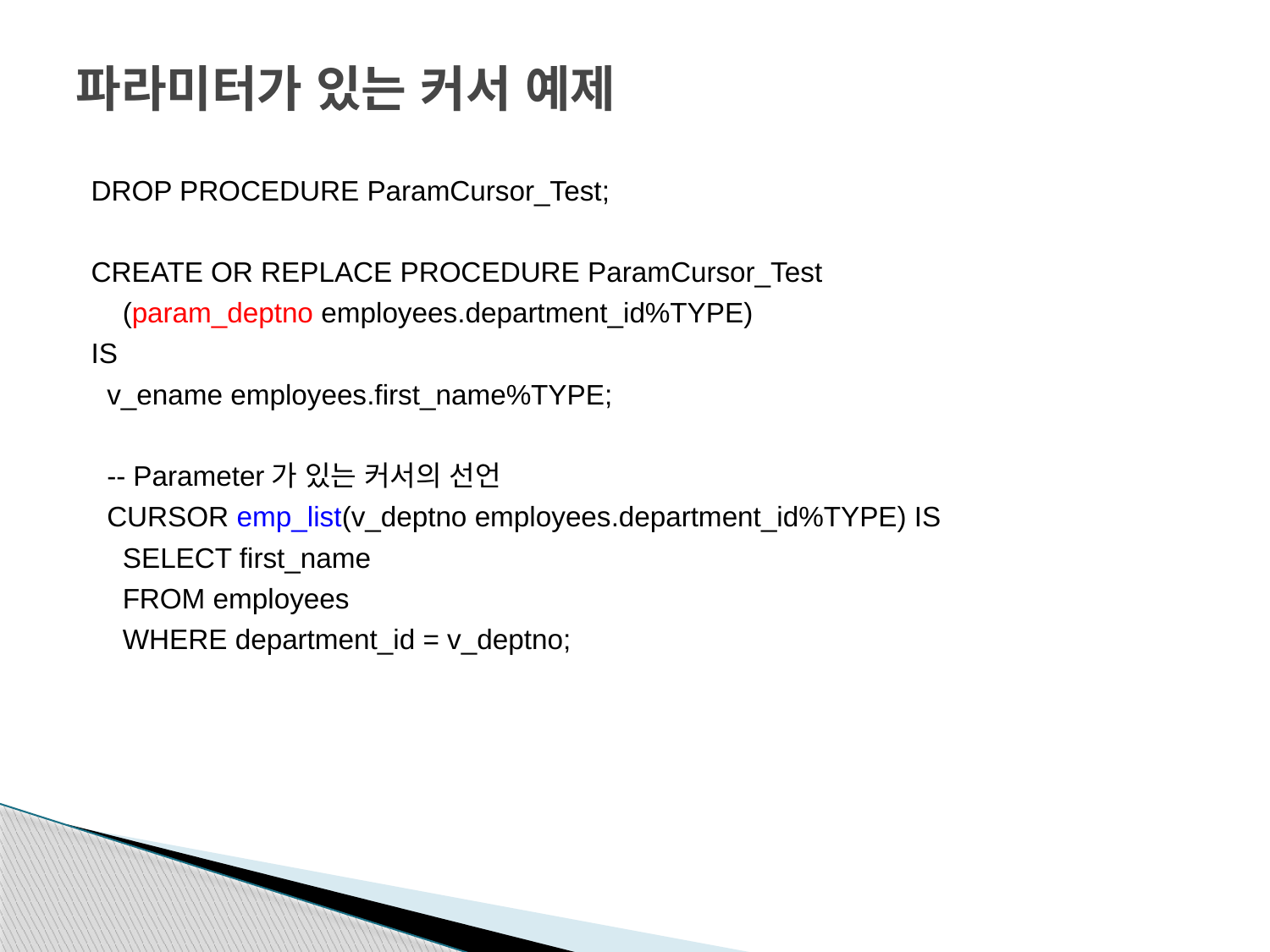

# 파라미터가 있는 커서 예제
DROP PROCEDURE ParamCursor_Test;

CREATE OR REPLACE PROCEDURE ParamCursor_Test
    (param_deptno employees.department_id%TYPE)
IS
  v_ename employees.first_name%TYPE;

  -- Parameter가 있는 커서의 선언
  CURSOR emp_list(v_deptno employees.department_id%TYPE) IS
    SELECT first_name
    FROM employees
    WHERE department_id = v_deptno;